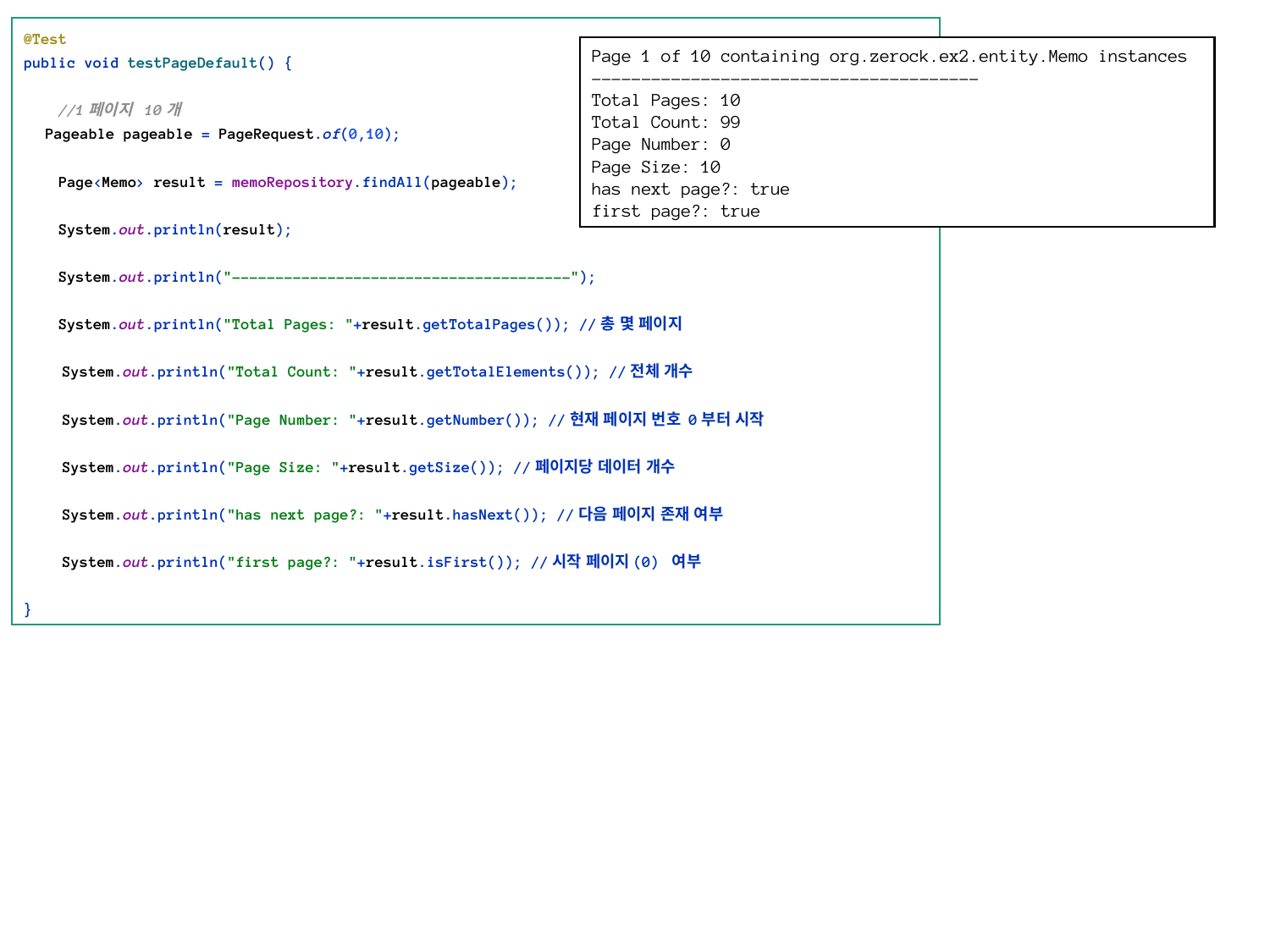

@Test
public void testPageDefault() {
    //1페이지 10개
    Pageable pageable = PageRequest.of(0,10);
    Page<Memo> result = memoRepository.findAll(pageable);
    System.out.println(result);
    System.out.println("---------------------------------------");
    System.out.println("Total Pages: "+result.getTotalPages()); //총 몇 페이지
    System.out.println("Total Count: "+result.getTotalElements()); //전체 개수
    System.out.println("Page Number: "+result.getNumber()); //현재 페이지 번호 0부터 시작
    System.out.println("Page Size: "+result.getSize()); //페이지당 데이터 개수
    System.out.println("has next page?: "+result.hasNext()); //다음 페이지 존재 여부
    System.out.println("first page?: "+result.isFirst()); //시작 페이지(0) 여부
}
Page 1 of 10 containing org.zerock.ex2.entity.Memo instances
---------------------------------------
Total Pages: 10
Total Count: 99
Page Number: 0
Page Size: 10
has next page?: true
first page?: true